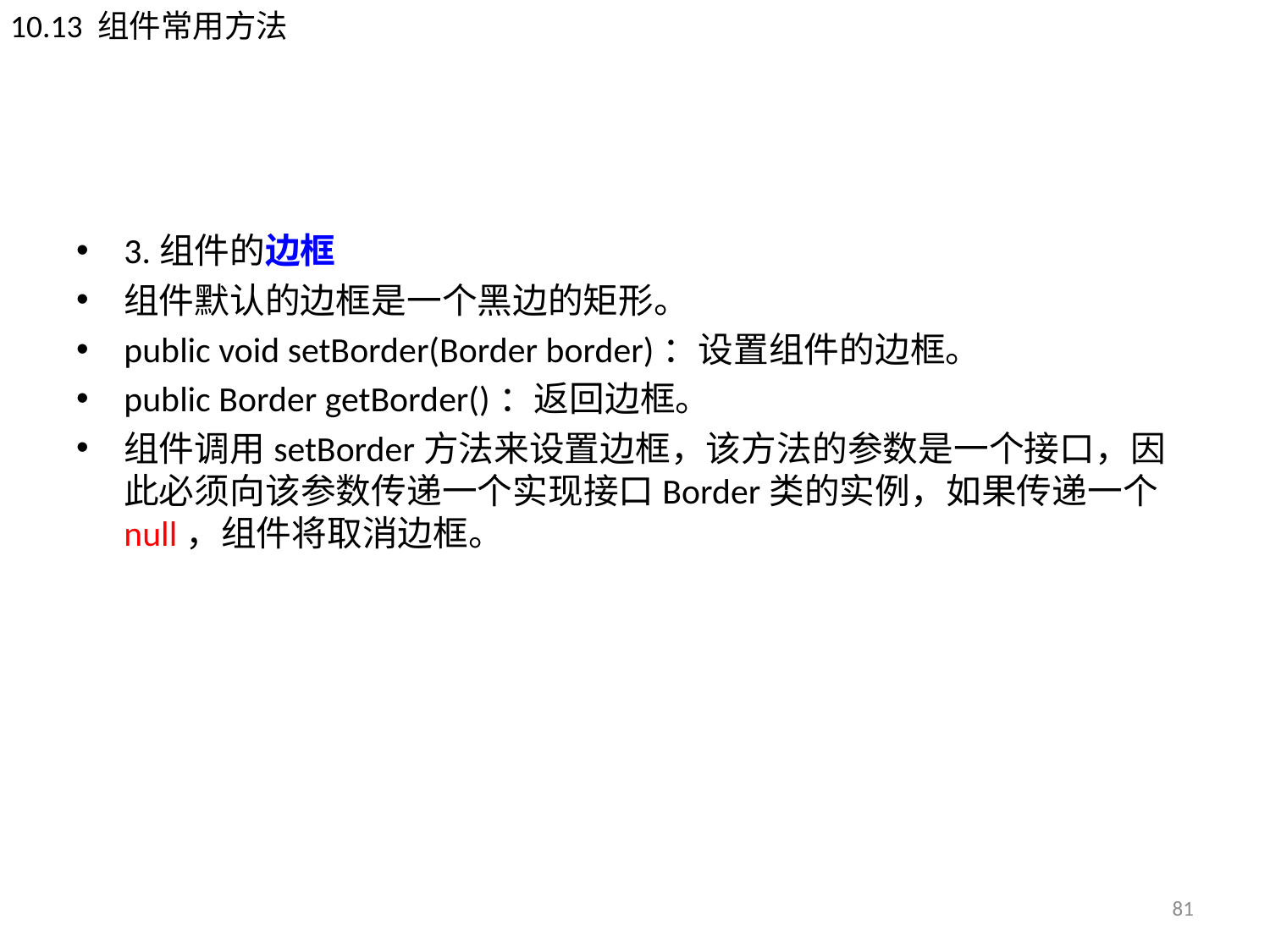

10.13 组件常用方法
#
3.组件的边框
组件默认的边框是一个黑边的矩形。
public void setBorder(Border border)：设置组件的边框。
public Border getBorder()：返回边框。
组件调用setBorder方法来设置边框，该方法的参数是一个接口，因此必须向该参数传递一个实现接口Border类的实例，如果传递一个null，组件将取消边框。
81